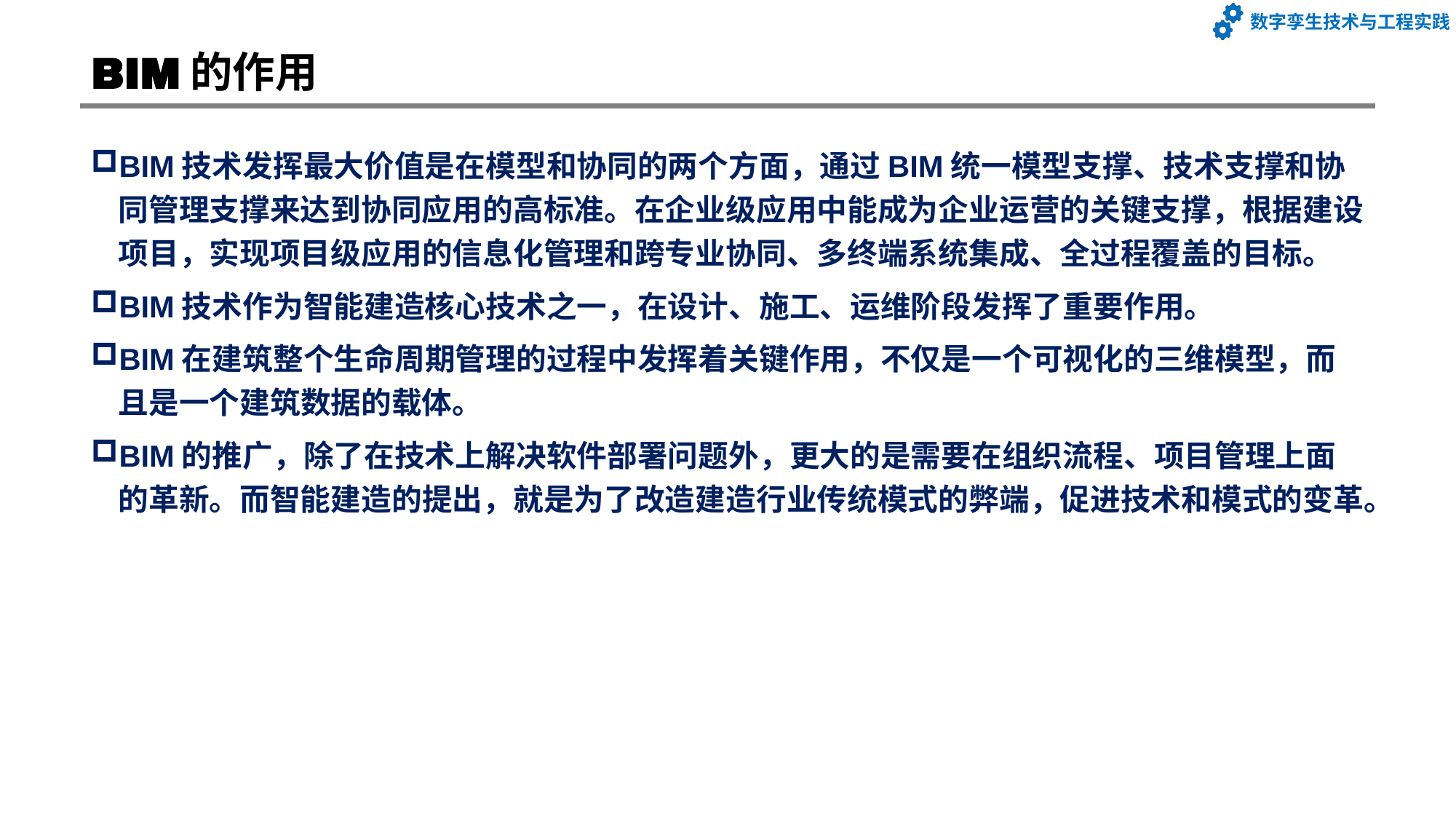

# BIM的作用
BIM技术发挥最大价值是在模型和协同的两个方面，通过BIM统一模型支撑、技术支撑和协同管理支撑来达到协同应用的高标准。在企业级应用中能成为企业运营的关键支撑，根据建设项目，实现项目级应用的信息化管理和跨专业协同、多终端系统集成、全过程覆盖的目标。
BIM技术作为智能建造核心技术之一，在设计、施工、运维阶段发挥了重要作用。
BIM在建筑整个生命周期管理的过程中发挥着关键作用，不仅是一个可视化的三维模型，而且是一个建筑数据的载体。
BIM的推广，除了在技术上解决软件部署问题外，更大的是需要在组织流程、项目管理上面的革新。而智能建造的提出，就是为了改造建造行业传统模式的弊端，促进技术和模式的变革。